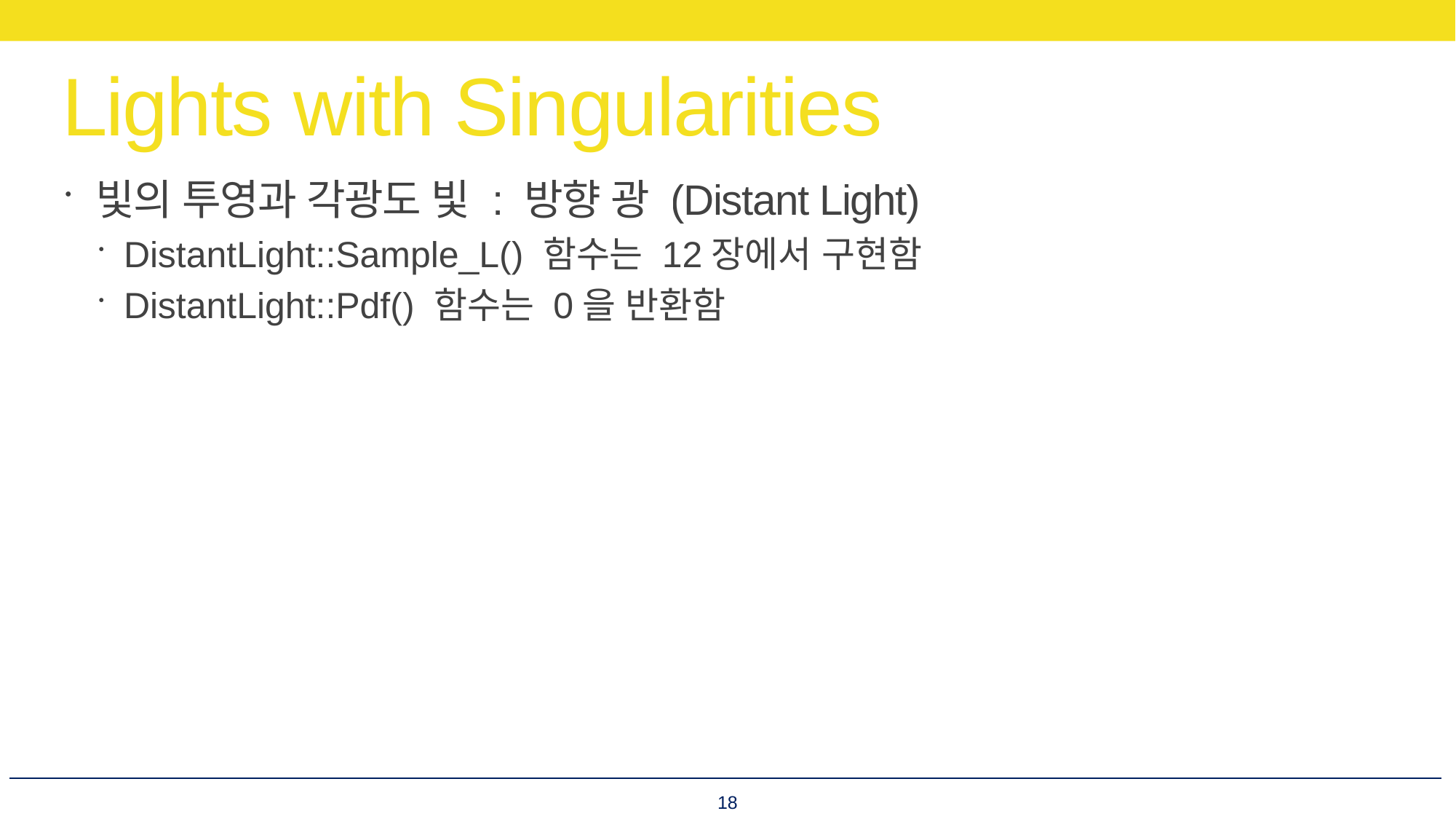

# Lights with Singularities
빛의 투영과 각광도 빛 : 방향 광 (Distant Light)
DistantLight::Sample_L() 함수는 12장에서 구현함
DistantLight::Pdf() 함수는 0을 반환함

18